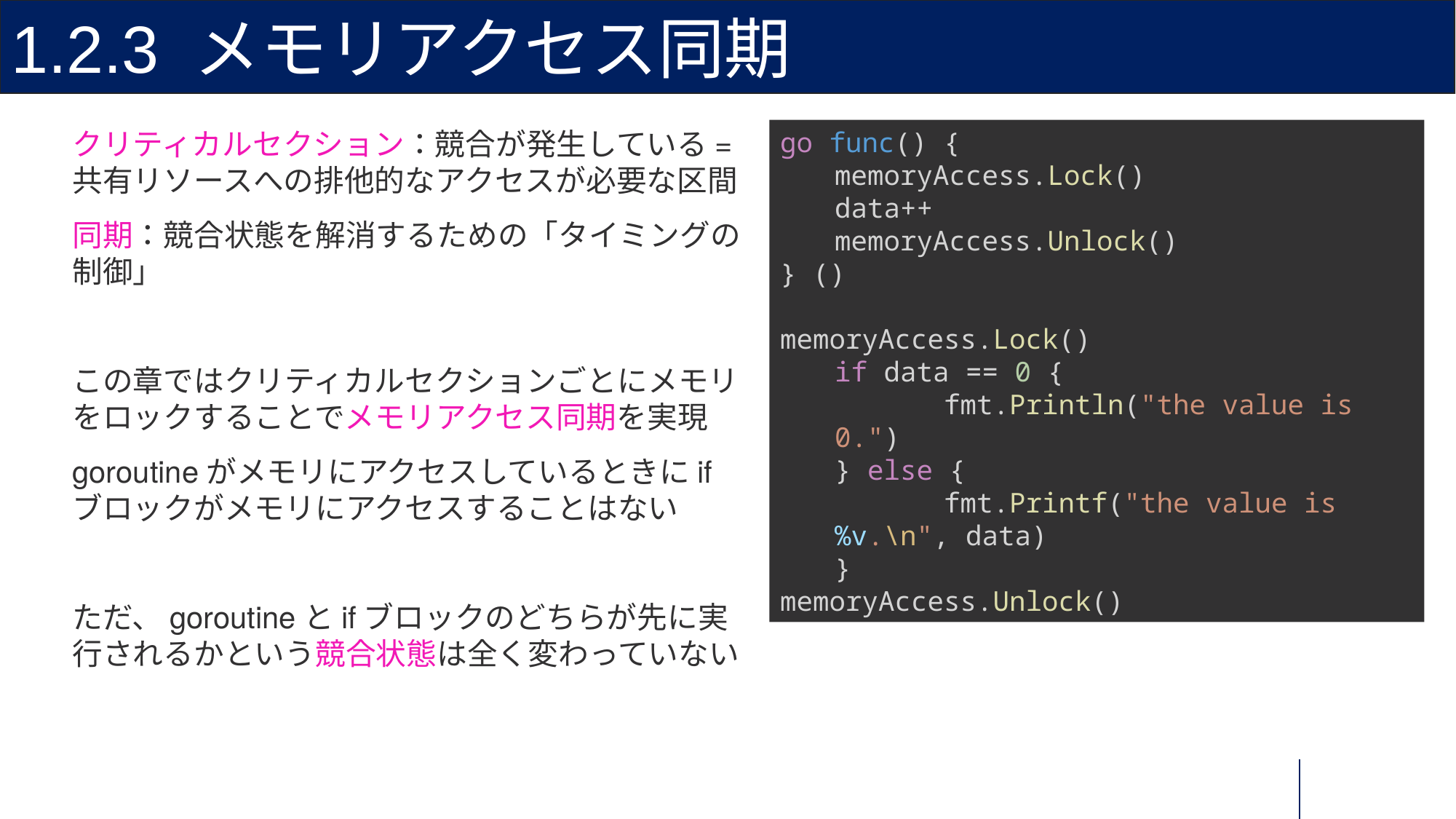

# 1.2.3 メモリアクセス同期
クリティカルセクション：競合が発生している=共有リソースへの排他的なアクセスが必要な区間
同期：競合状態を解消するための「タイミングの制御」

この章ではクリティカルセクションごとにメモリをロックすることでメモリアクセス同期を実現
goroutineがメモリにアクセスしているときにifブロックがメモリにアクセスすることはない

ただ、goroutineとifブロックのどちらが先に実行されるかという競合状態は全く変わっていない

go func() {
memoryAccess.Lock()
data++
memoryAccess.Unlock()
} ()

memoryAccess.Lock()
if data == 0 {
	fmt.Println("the value is 0.")
} else {
	fmt.Printf("the value is %v.\n", data)
}
memoryAccess.Unlock()